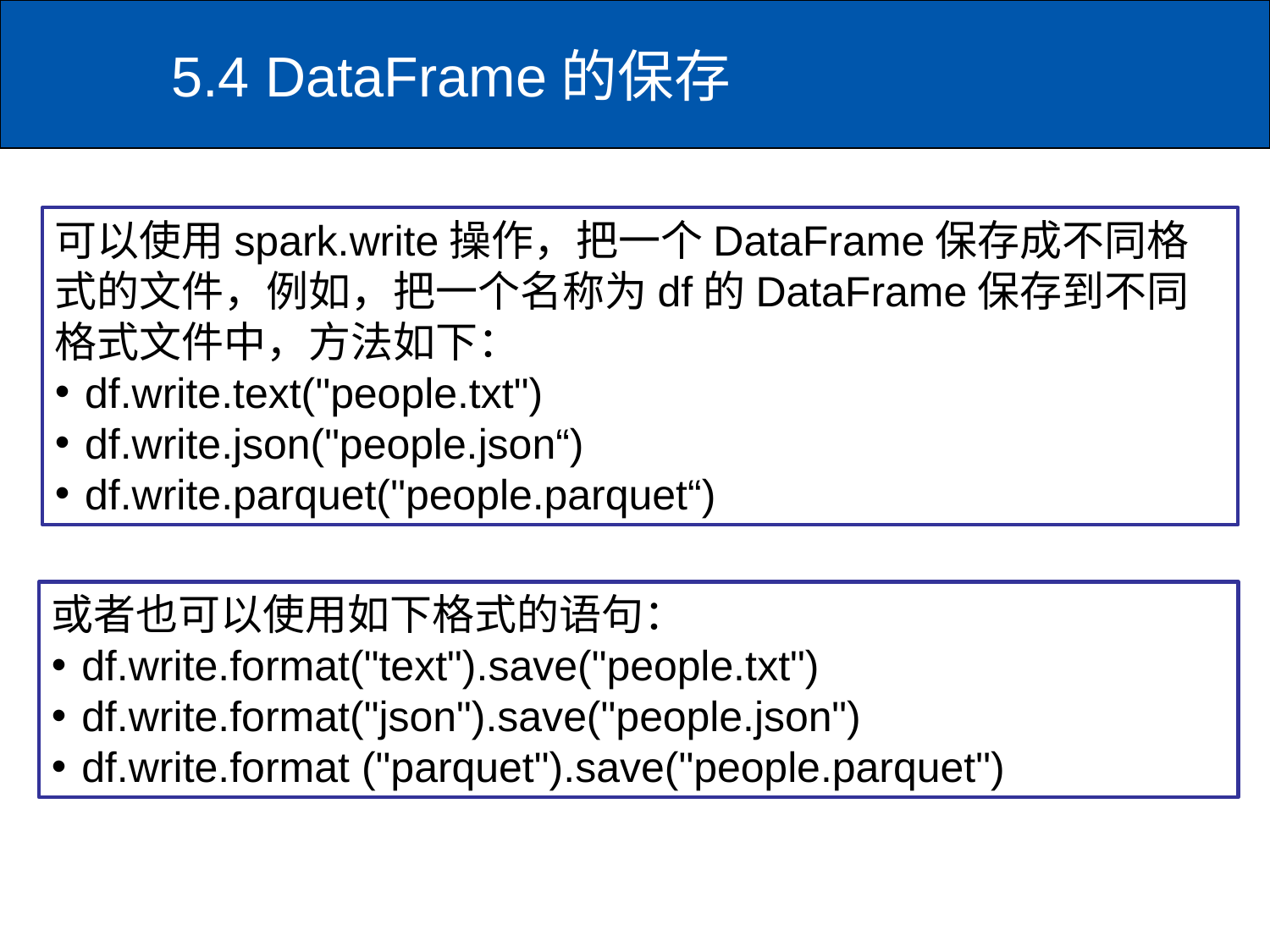

# 5.4 DataFrame的保存
可以使用spark.write操作，把一个DataFrame保存成不同格式的文件，例如，把一个名称为df的DataFrame保存到不同格式文件中，方法如下：
df.write.text("people.txt")
df.write.json("people.json“)
df.write.parquet("people.parquet“)
或者也可以使用如下格式的语句：
df.write.format("text").save("people.txt")
df.write.format("json").save("people.json")
df.write.format ("parquet").save("people.parquet")